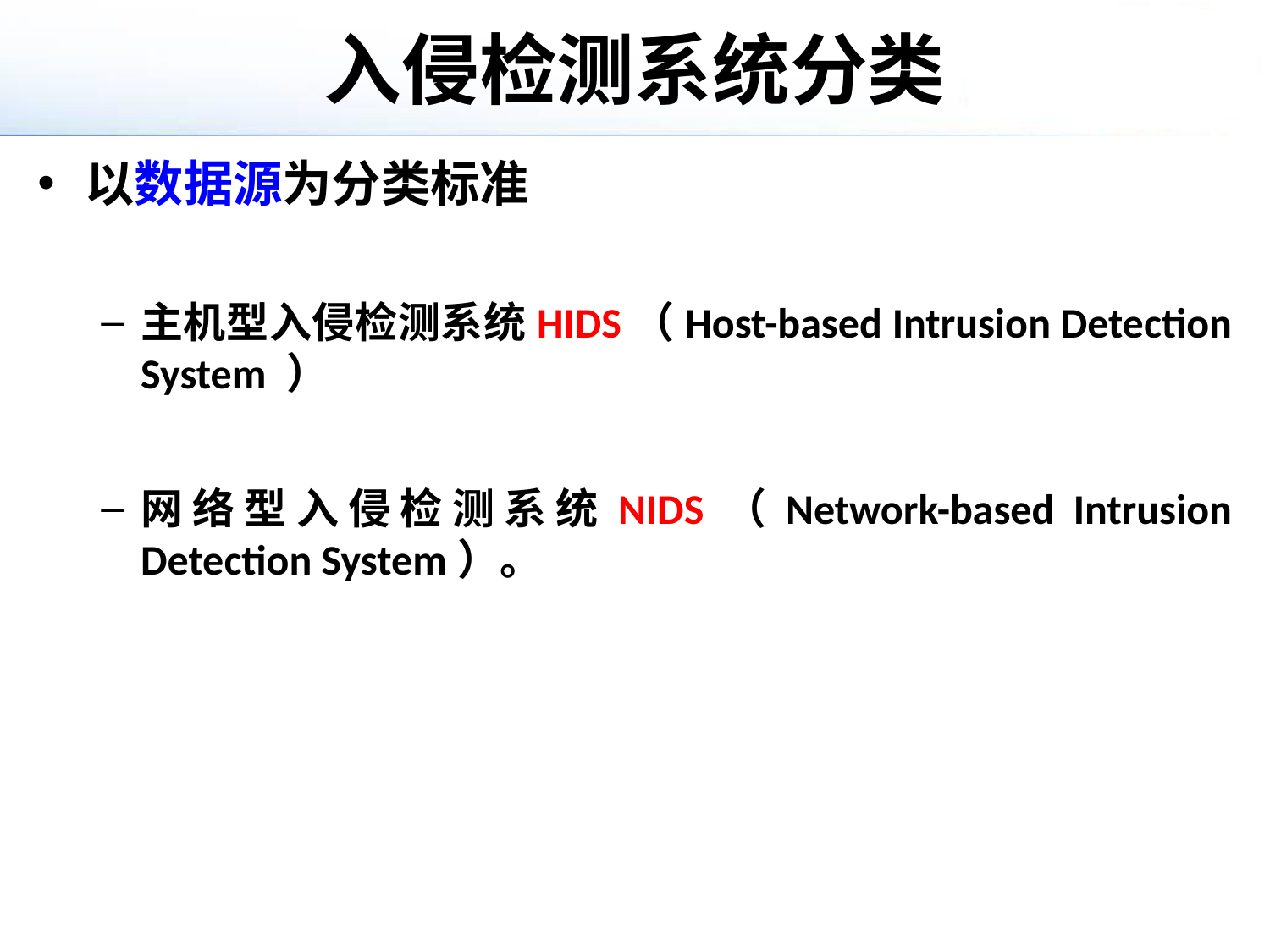

# 入侵检测系统分类
以数据源为分类标准

主机型入侵检测系统HIDS（Host-based Intrusion Detection System ）

网络型入侵检测系统NIDS（Network-based Intrusion Detection System）。